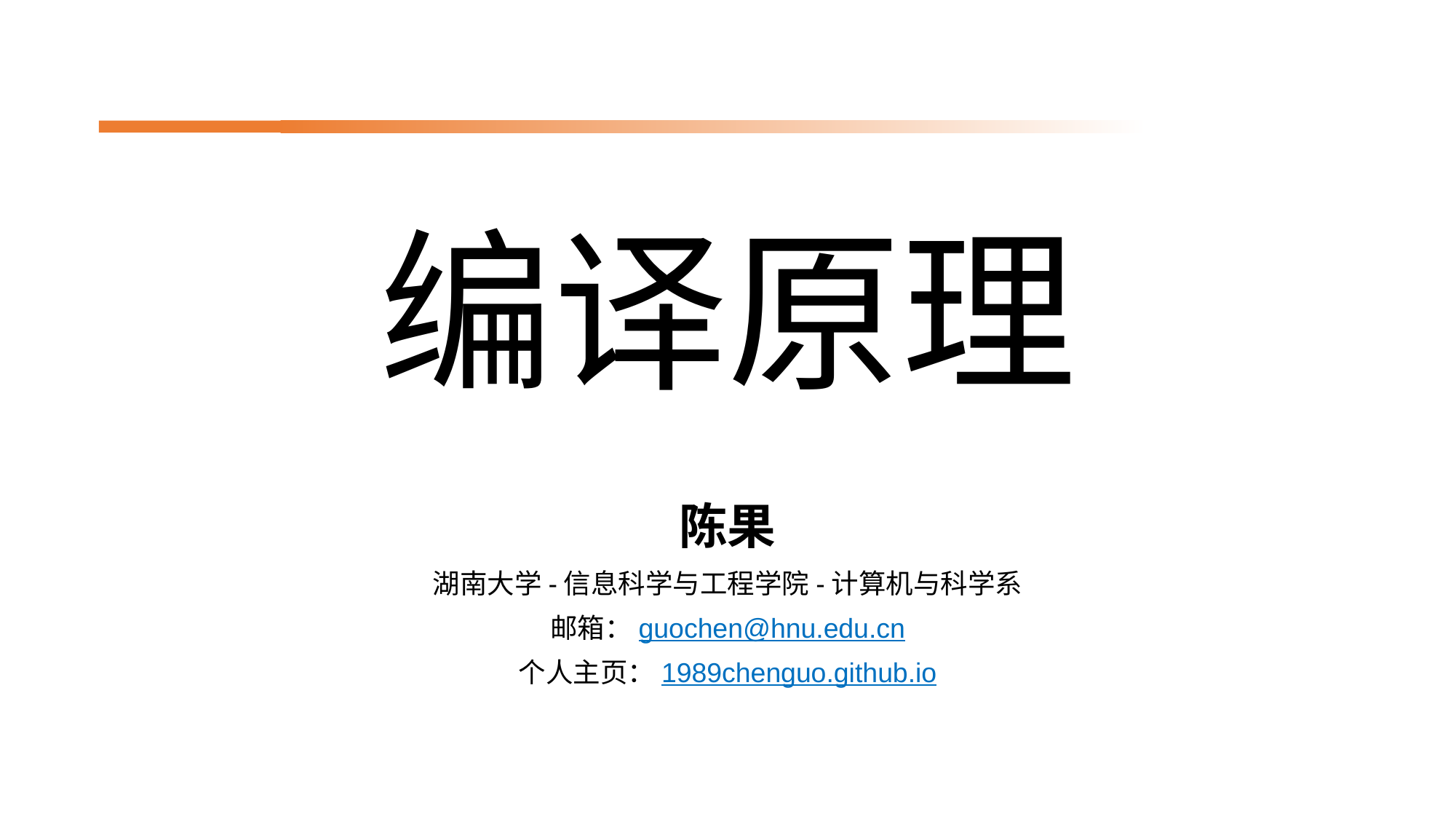

# 编译原理
陈果
湖南大学-信息科学与工程学院-计算机与科学系
邮箱：guochen@hnu.edu.cn
个人主页：1989chenguo.github.io